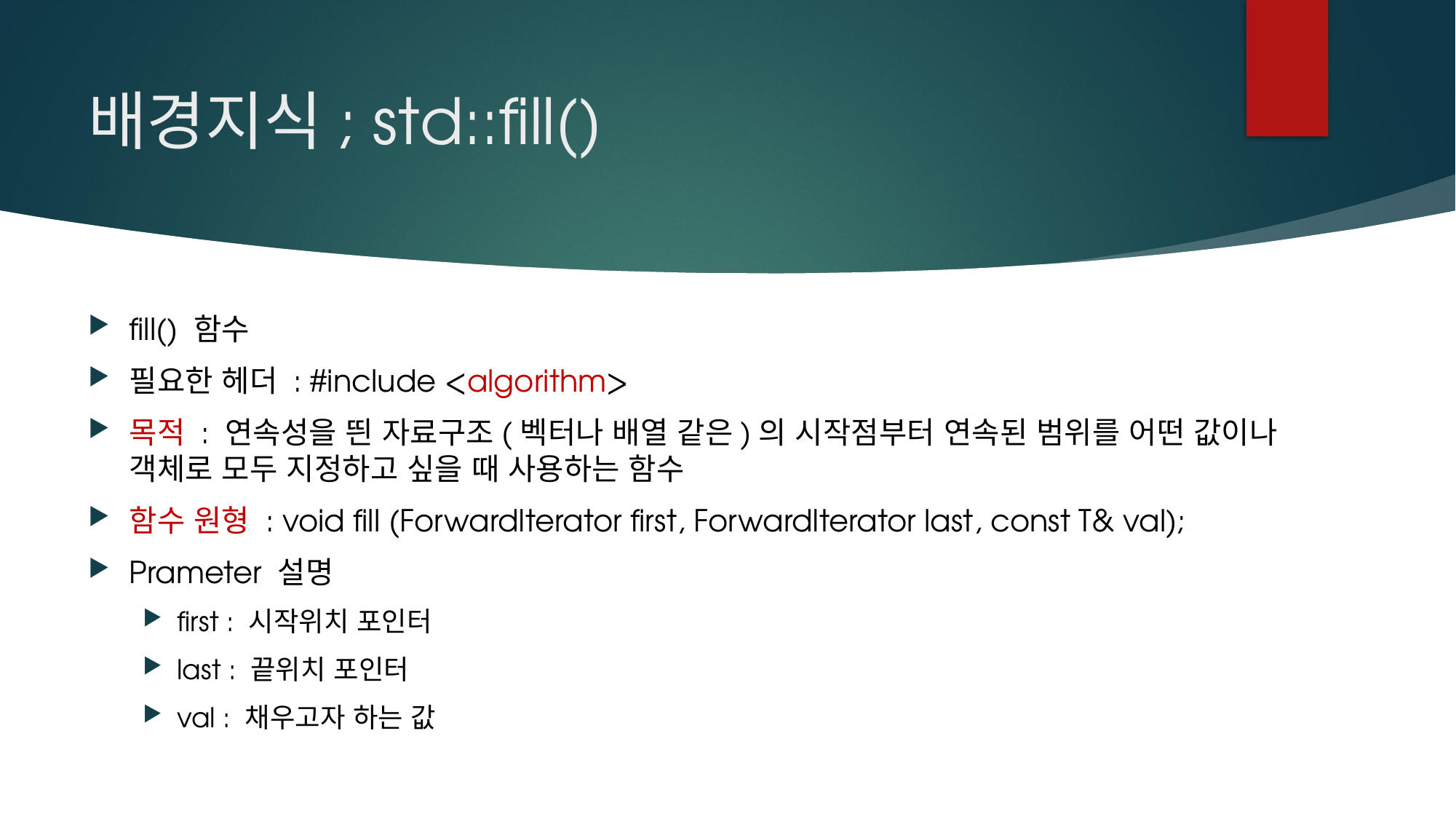

# 배경지식; std::fill()

fill() 함수
필요한 헤더 : #include <algorithm>
목적 : 연속성을 띈 자료구조(벡터나 배열 같은)의 시작점부터 연속된 범위를 어떤 값이나 객체로 모두 지정하고 싶을 때 사용하는 함수
함수 원형 : void fill (ForwardIterator first, ForwardIterator last, const T& val);
Prameter 설명
first : 시작위치 포인터
last : 끝위치 포인터
val : 채우고자 하는 값